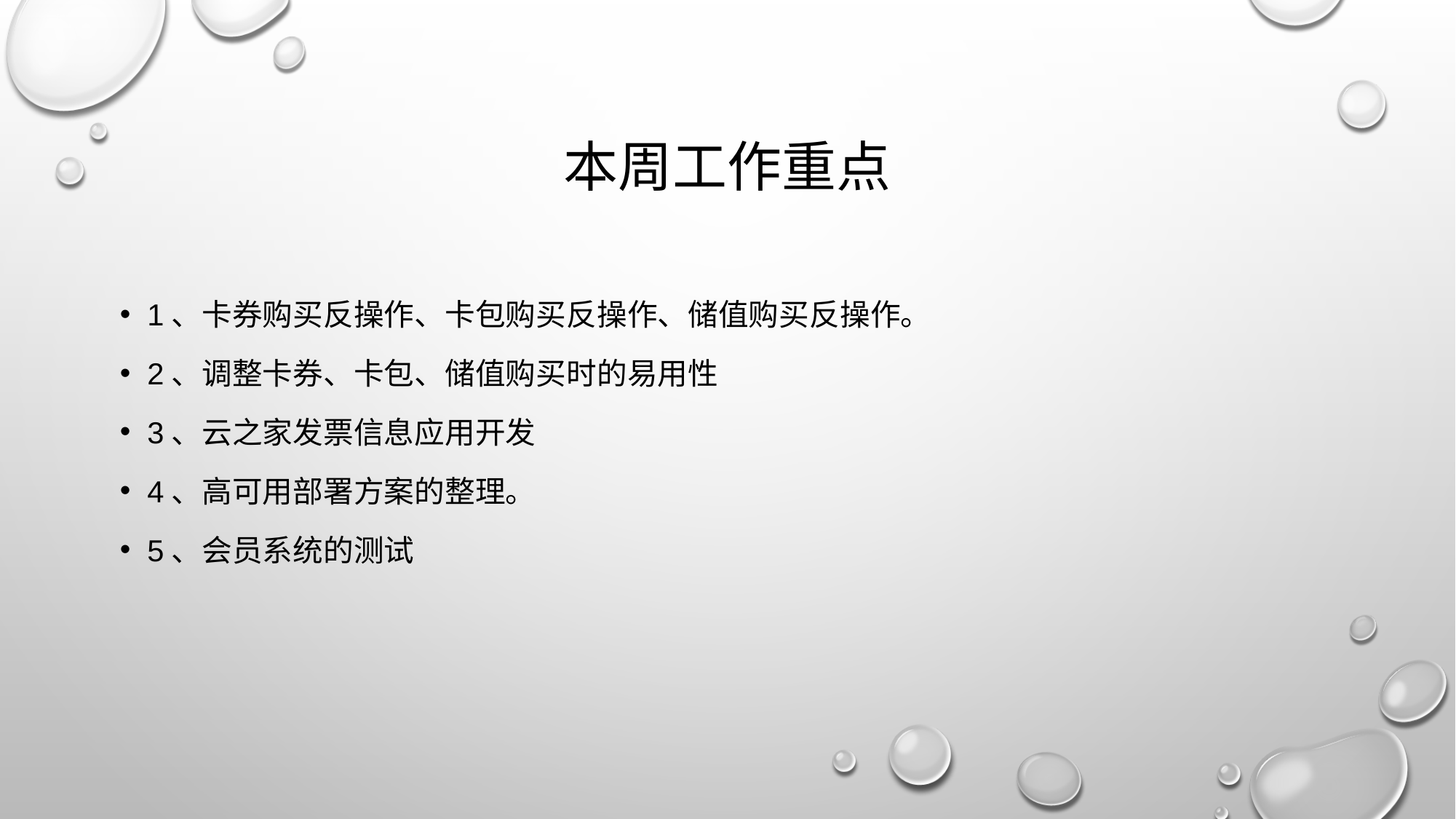

# 本周工作重点
1、卡券购买反操作、卡包购买反操作、储值购买反操作。
2、调整卡券、卡包、储值购买时的易用性
3、云之家发票信息应用开发
4、高可用部署方案的整理。
5、会员系统的测试